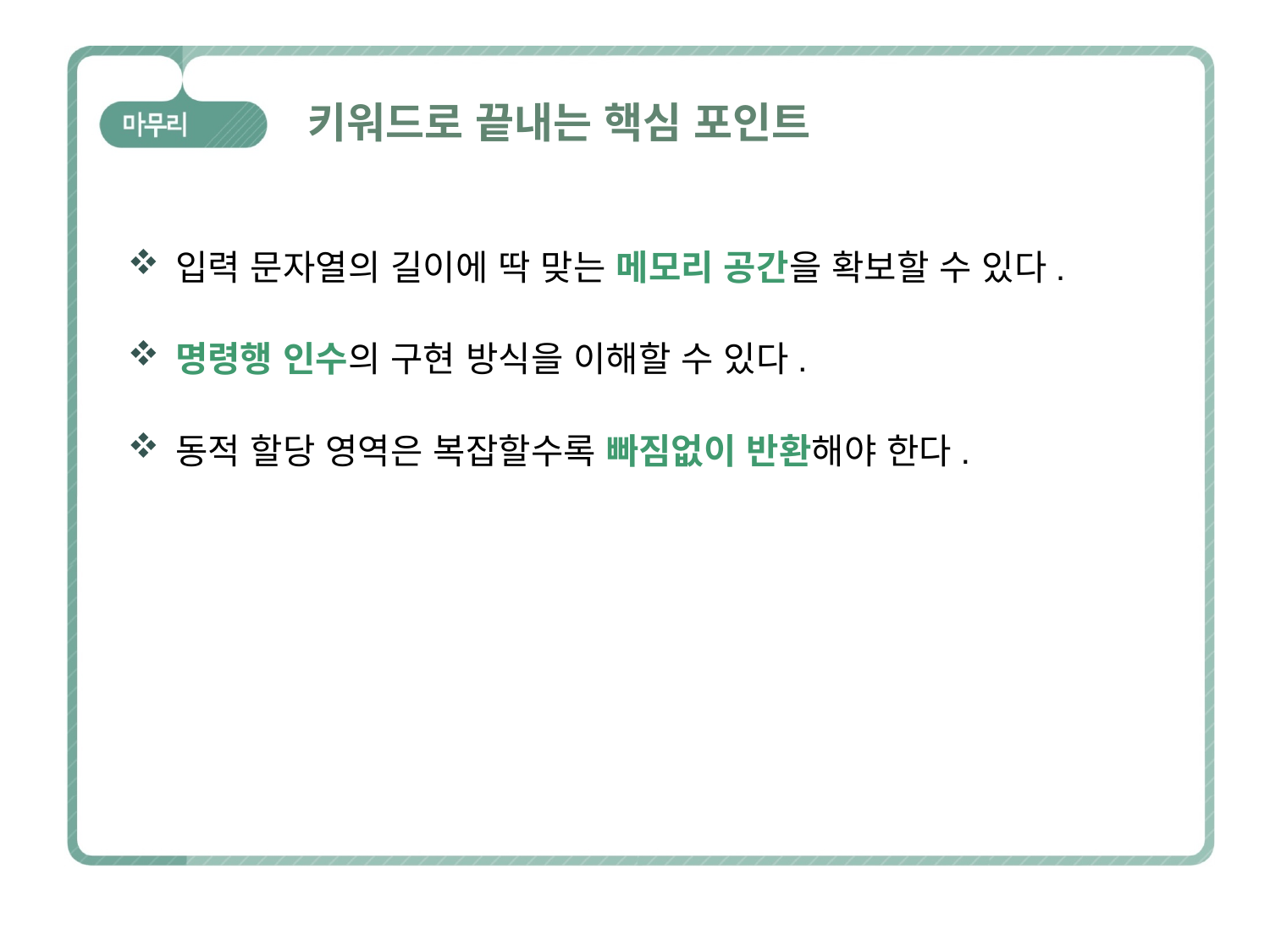

# 키워드로 끝내는 핵심 포인트
입력 문자열의 길이에 딱 맞는 메모리 공간을 확보할 수 있다.
명령행 인수의 구현 방식을 이해할 수 있다.
동적 할당 영역은 복잡할수록 빠짐없이 반환해야 한다.